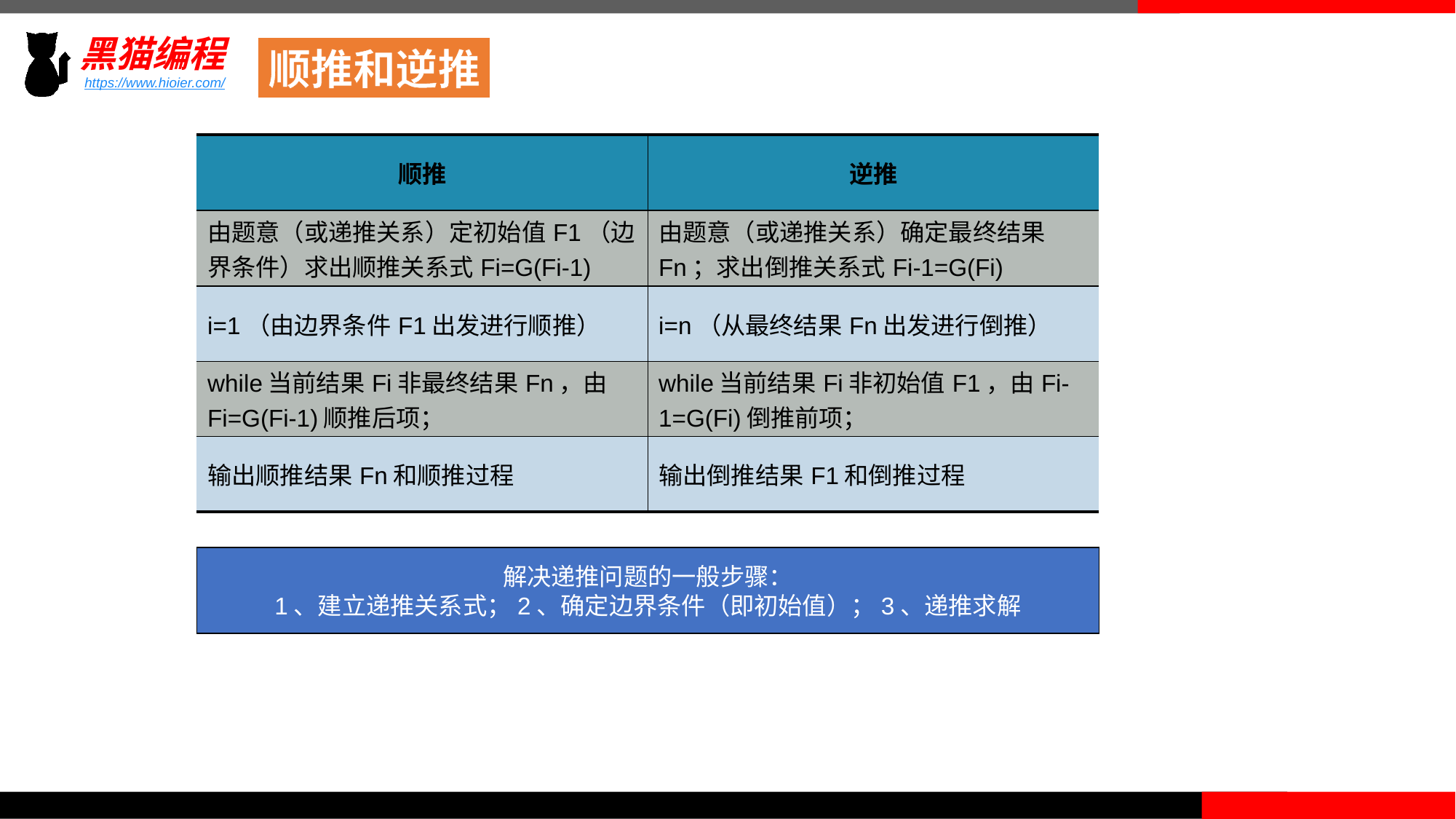

顺推和逆推
| 顺推 | 逆推 |
| --- | --- |
| 由题意（或递推关系）定初始值F1（边界条件）求出顺推关系式Fi=G(Fi-1) | 由题意（或递推关系）确定最终结果Fn；求出倒推关系式Fi-1=G(Fi) |
| i=1（由边界条件F1出发进行顺推） | i=n（从最终结果Fn出发进行倒推） |
| while当前结果Fi非最终结果Fn，由Fi=G(Fi-1)顺推后项； | while当前结果Fi非初始值F1，由Fi-1=G(Fi)倒推前项； |
| 输出顺推结果Fn和顺推过程 | 输出倒推结果F1和倒推过程 |
解决递推问题的一般步骤：
1、建立递推关系式；2、确定边界条件（即初始值）；3、递推求解